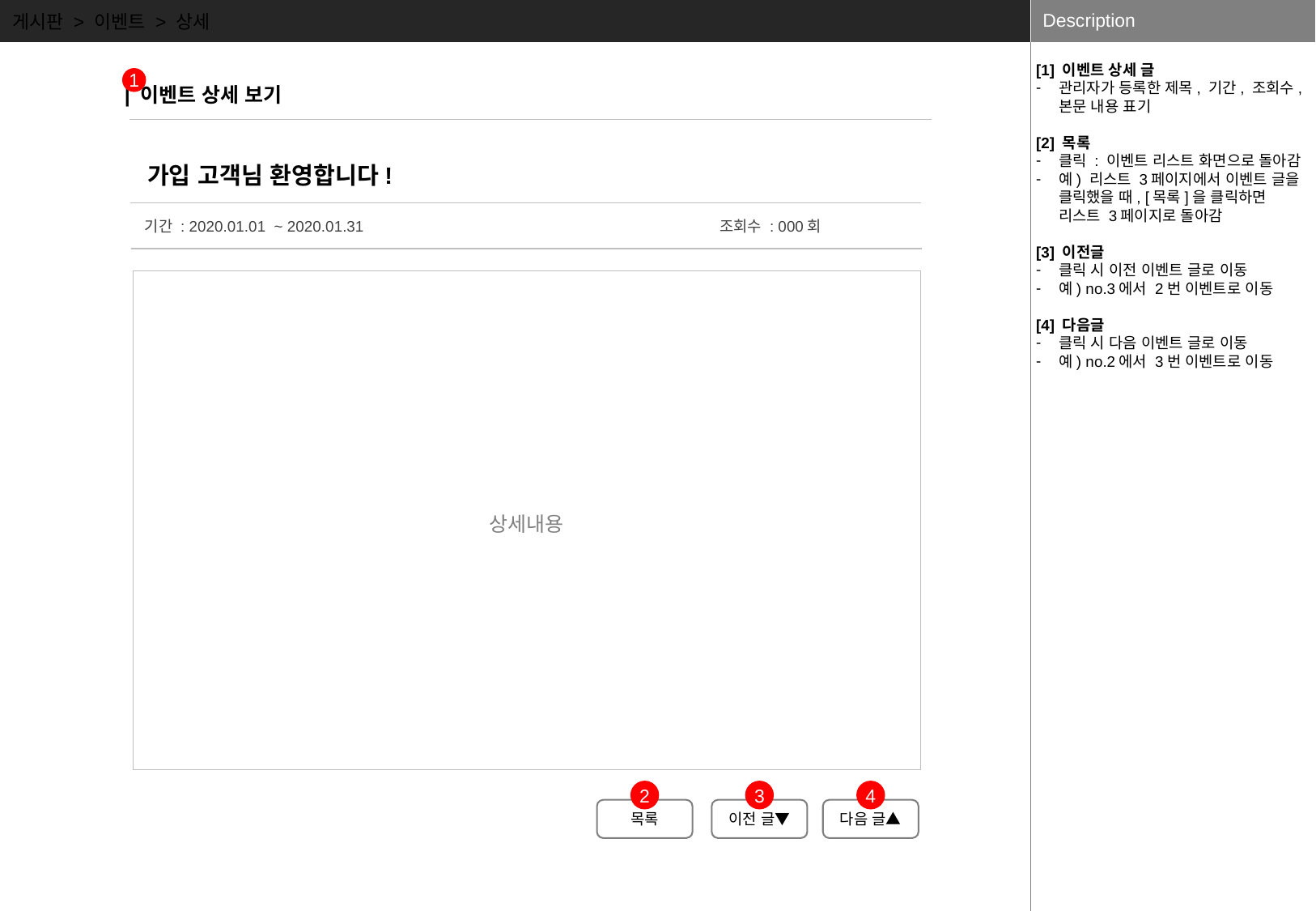

게시판 > 이벤트 > 상세

[1] 이벤트 상세 글
관리자가 등록한 제목, 기간, 조회수, 본문 내용 표기

[2] 목록
클릭 : 이벤트 리스트 화면으로 돌아감
예) 리스트 3페이지에서 이벤트 글을 클릭했을 때, [목록]을 클릭하면 리스트 3페이지로 돌아감

[3] 이전글
클릭 시 이전 이벤트 글로 이동
예) no.3에서 2번 이벤트로 이동

[4] 다음글
클릭 시 다음 이벤트 글로 이동
예) no.2에서 3번 이벤트로 이동
1
| 이벤트 상세 보기
가입 고객님 환영합니다!
기간 : 2020.01.01  ~ 2020.01.31                                                                                   조회수 : 000회
|  |
| --- |
상세내용
2
3
4
목록
이전 글▼
다음 글▲